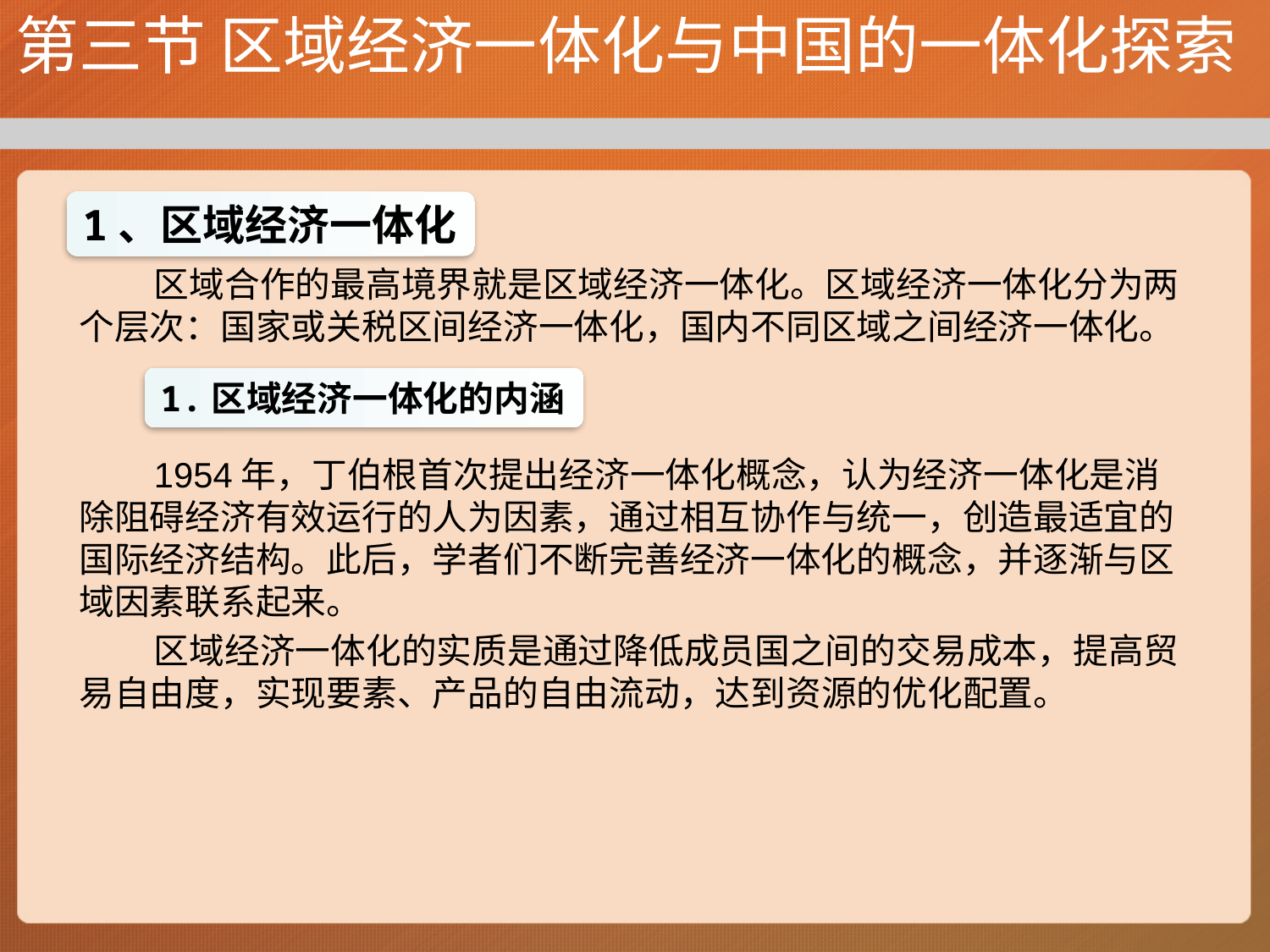

# 第三节 区域经济一体化与中国的一体化探索
1、区域经济一体化

区域合作的最高境界就是区域经济一体化。区域经济一体化分为两个层次：国家或关税区间经济一体化，国内不同区域之间经济一体化。

1954年，丁伯根首次提出经济一体化概念，认为经济一体化是消除阻碍经济有效运行的人为因素，通过相互协作与统一，创造最适宜的国际经济结构。此后，学者们不断完善经济一体化的概念，并逐渐与区域因素联系起来。
区域经济一体化的实质是通过降低成员国之间的交易成本，提高贸易自由度，实现要素、产品的自由流动，达到资源的优化配置。

1.区域经济一体化的内涵